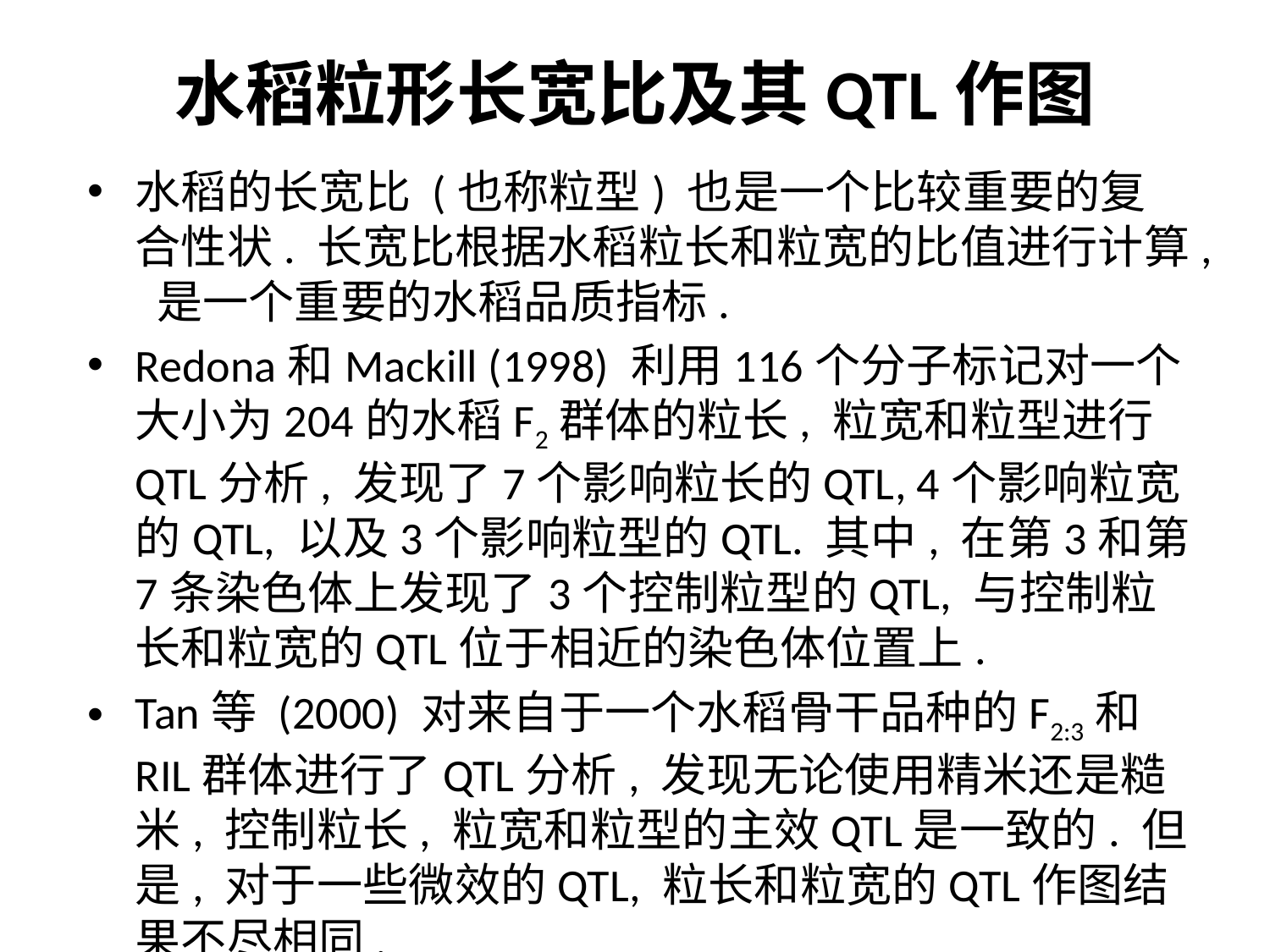

# 水稻粒形长宽比及其QTL作图
水稻的长宽比 (也称粒型) 也是一个比较重要的复合性状. 长宽比根据水稻粒长和粒宽的比值进行计算, 是一个重要的水稻品质指标.
Redona和Mackill (1998) 利用116个分子标记对一个大小为204的水稻F2群体的粒长, 粒宽和粒型进行QTL分析, 发现了7个影响粒长的QTL, 4个影响粒宽的QTL, 以及3个影响粒型的QTL. 其中, 在第3和第7条染色体上发现了3个控制粒型的QTL, 与控制粒长和粒宽的QTL位于相近的染色体位置上.
Tan等 (2000) 对来自于一个水稻骨干品种的F2:3和RIL群体进行了QTL分析, 发现无论使用精米还是糙米, 控制粒长, 粒宽和粒型的主效QTL是一致的. 但是, 对于一些微效的QTL, 粒长和粒宽的QTL作图结果不尽相同.